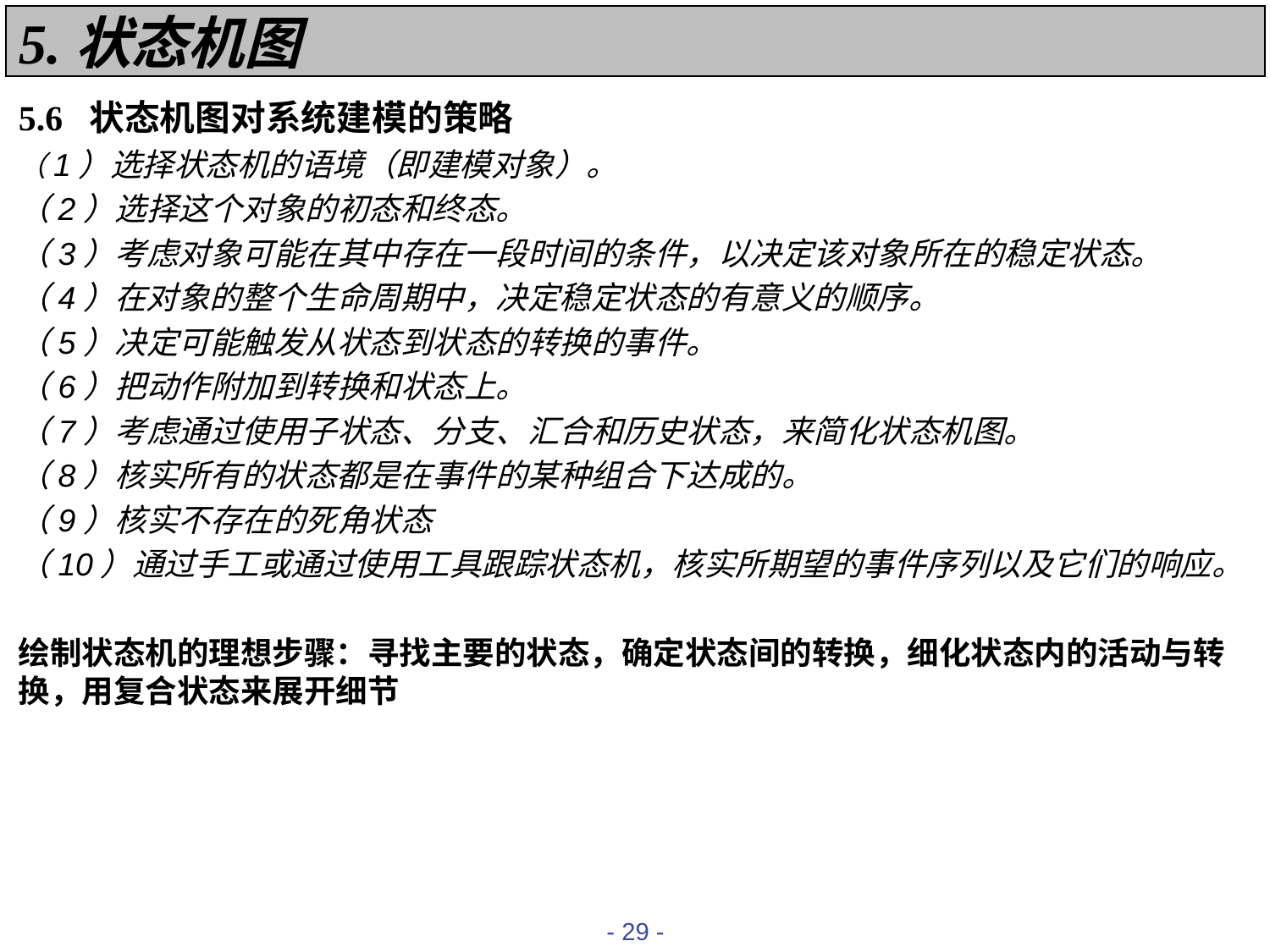

5.状态机图
# 5.6  状态机图对系统建模的策略
（1）选择状态机的语境（即建模对象）。
（2）选择这个对象的初态和终态。
（3）考虑对象可能在其中存在一段时间的条件，以决定该对象所在的稳定状态。
（4）在对象的整个生命周期中，决定稳定状态的有意义的顺序。
（5）决定可能触发从状态到状态的转换的事件。
（6）把动作附加到转换和状态上。
（7）考虑通过使用子状态、分支、汇合和历史状态，来简化状态机图。
（8）核实所有的状态都是在事件的某种组合下达成的。
（9）核实不存在的死角状态
（10）通过手工或通过使用工具跟踪状态机，核实所期望的事件序列以及它们的响应。

绘制状态机的理想步骤：寻找主要的状态，确定状态间的转换，细化状态内的活动与转换，用复合状态来展开细节